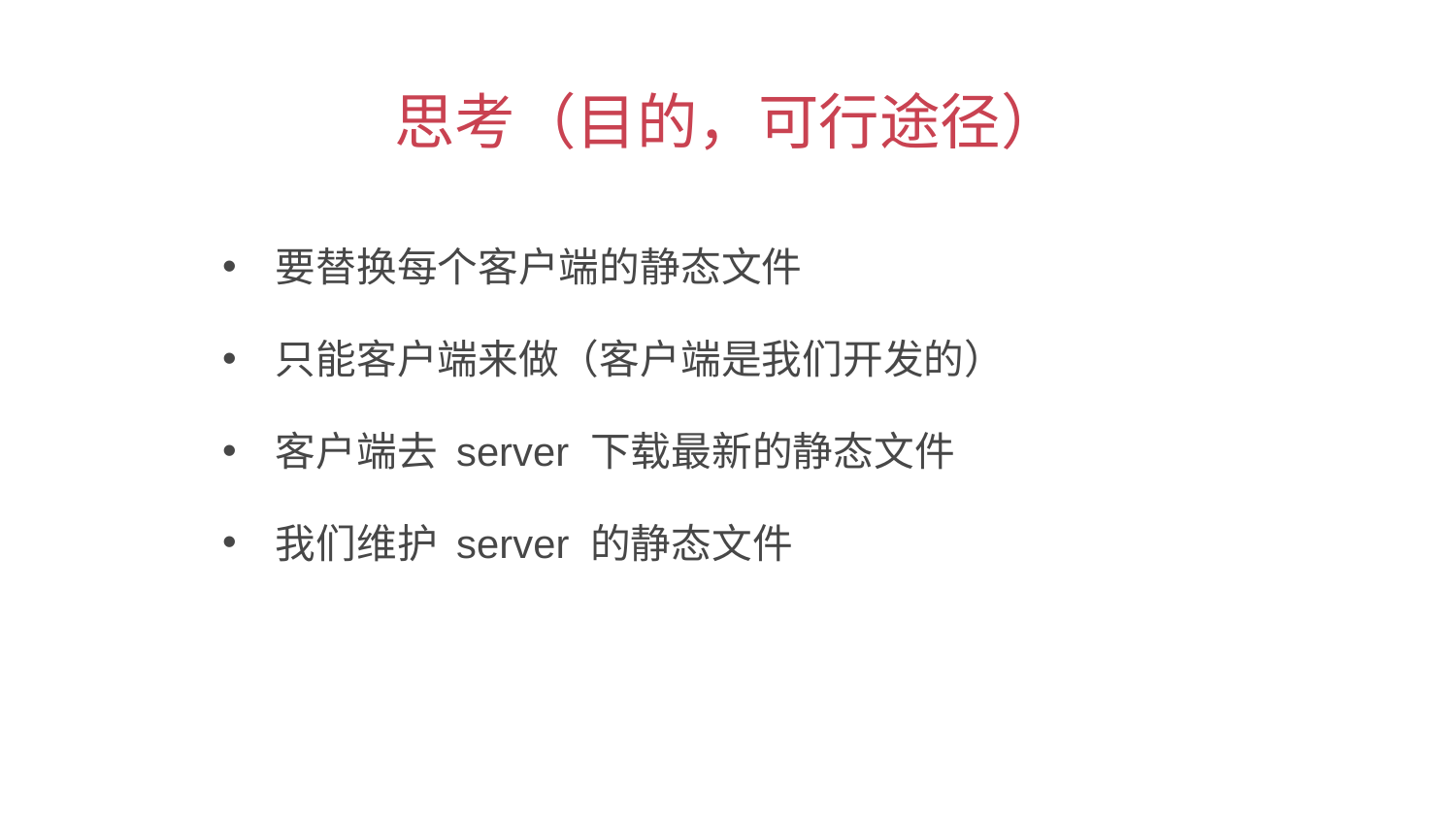

思考（目的，可行途径）
 要替换每个客户端的静态文件
 只能客户端来做（客户端是我们开发的）
 客户端去 server 下载最新的静态文件
 我们维护 server 的静态文件